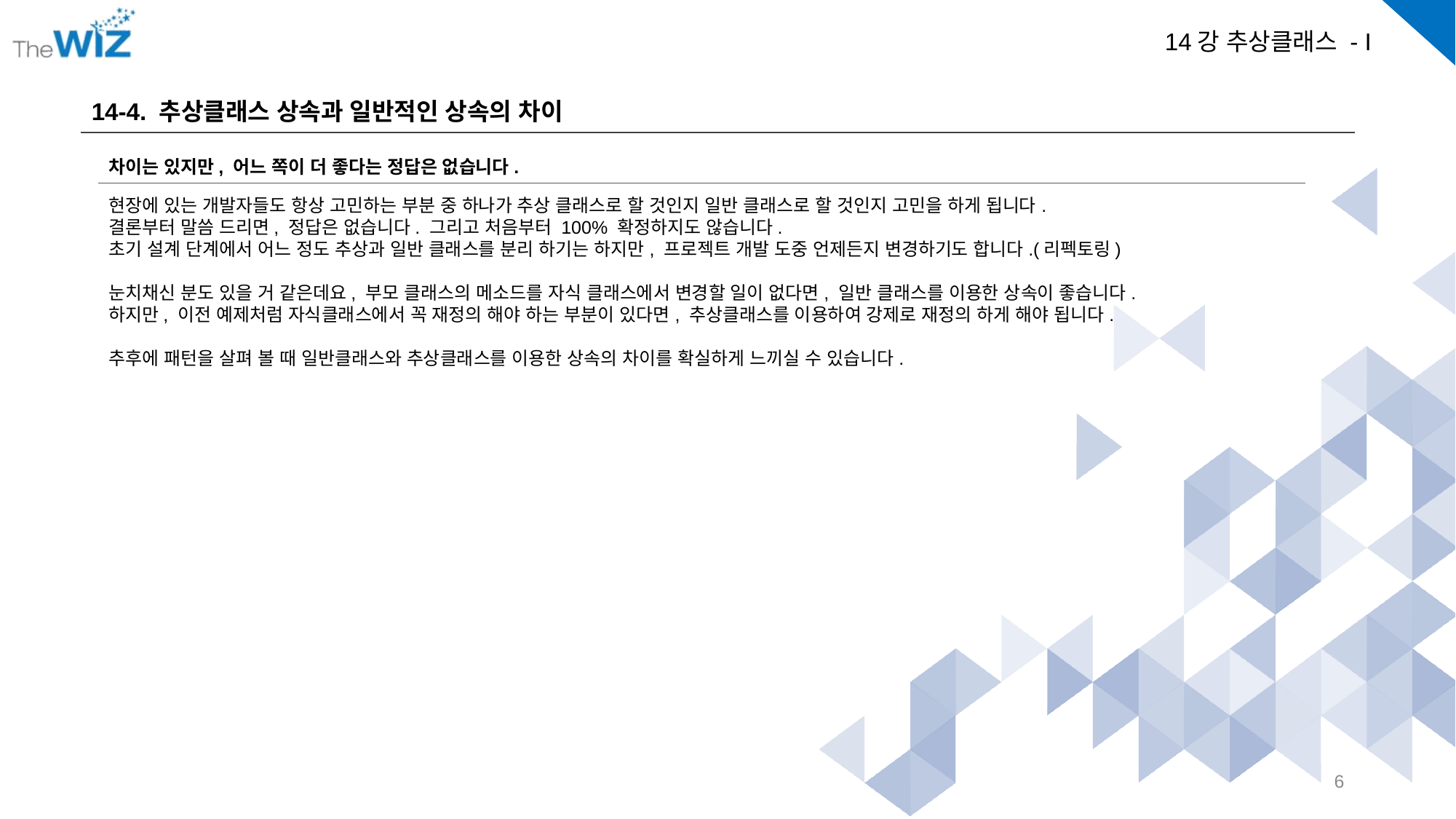

14-4. 추상클래스 상속과 일반적인 상속의 차이
차이는 있지만, 어느 쪽이 더 좋다는 정답은 없습니다.
현장에 있는 개발자들도 항상 고민하는 부분 중 하나가 추상 클래스로 할 것인지 일반 클래스로 할 것인지 고민을 하게 됩니다.
결론부터 말씀 드리면, 정답은 없습니다. 그리고 처음부터 100% 확정하지도 않습니다.
초기 설계 단계에서 어느 정도 추상과 일반 클래스를 분리 하기는 하지만, 프로젝트 개발 도중 언제든지 변경하기도 합니다.(리펙토링)

눈치채신 분도 있을 거 같은데요, 부모 클래스의 메소드를 자식 클래스에서 변경할 일이 없다면, 일반 클래스를 이용한 상속이 좋습니다.
하지만, 이전 예제처럼 자식클래스에서 꼭 재정의 해야 하는 부분이 있다면, 추상클래스를 이용하여 강제로 재정의 하게 해야 됩니다.

추후에 패턴을 살펴 볼 때 일반클래스와 추상클래스를 이용한 상속의 차이를 확실하게 느끼실 수 있습니다.

6